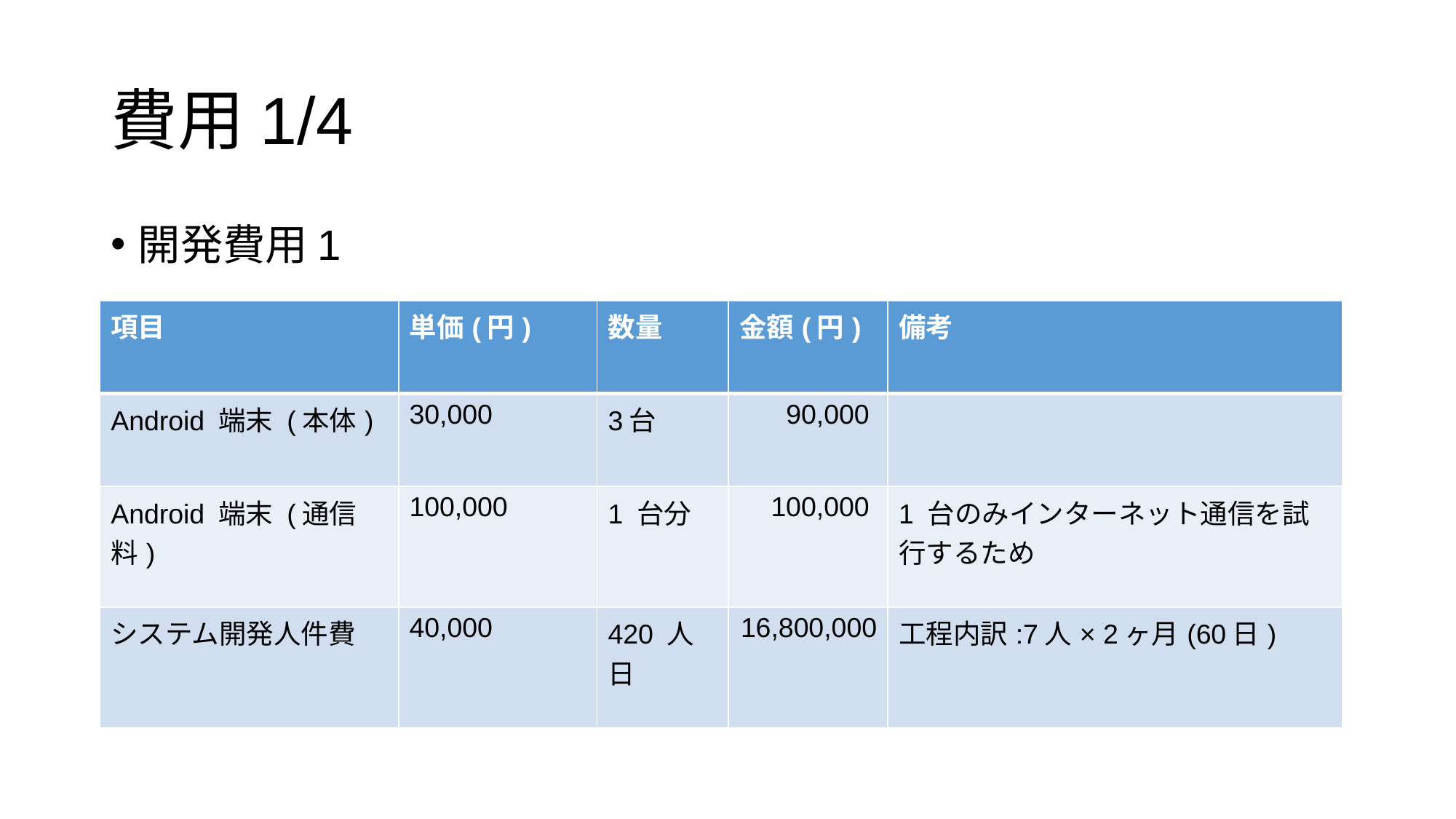

# 費用1/4
開発費用1

| 項目 | 単価(円) | 数量 | 金額(円) | 備考 |
| --- | --- | --- | --- | --- |
| Android 端末 (本体) | 30,000 | 3台 | 90,000 |  |
| Android 端末 (通信料) | 100,000 | 1 台分 | 100,000 | 1 台のみインターネット通信を試行するため |
| システム開発人件費 | 40,000 | 420 人日 | 16,800,000 | 工程内訳:7人× 2ヶ月(60日) |